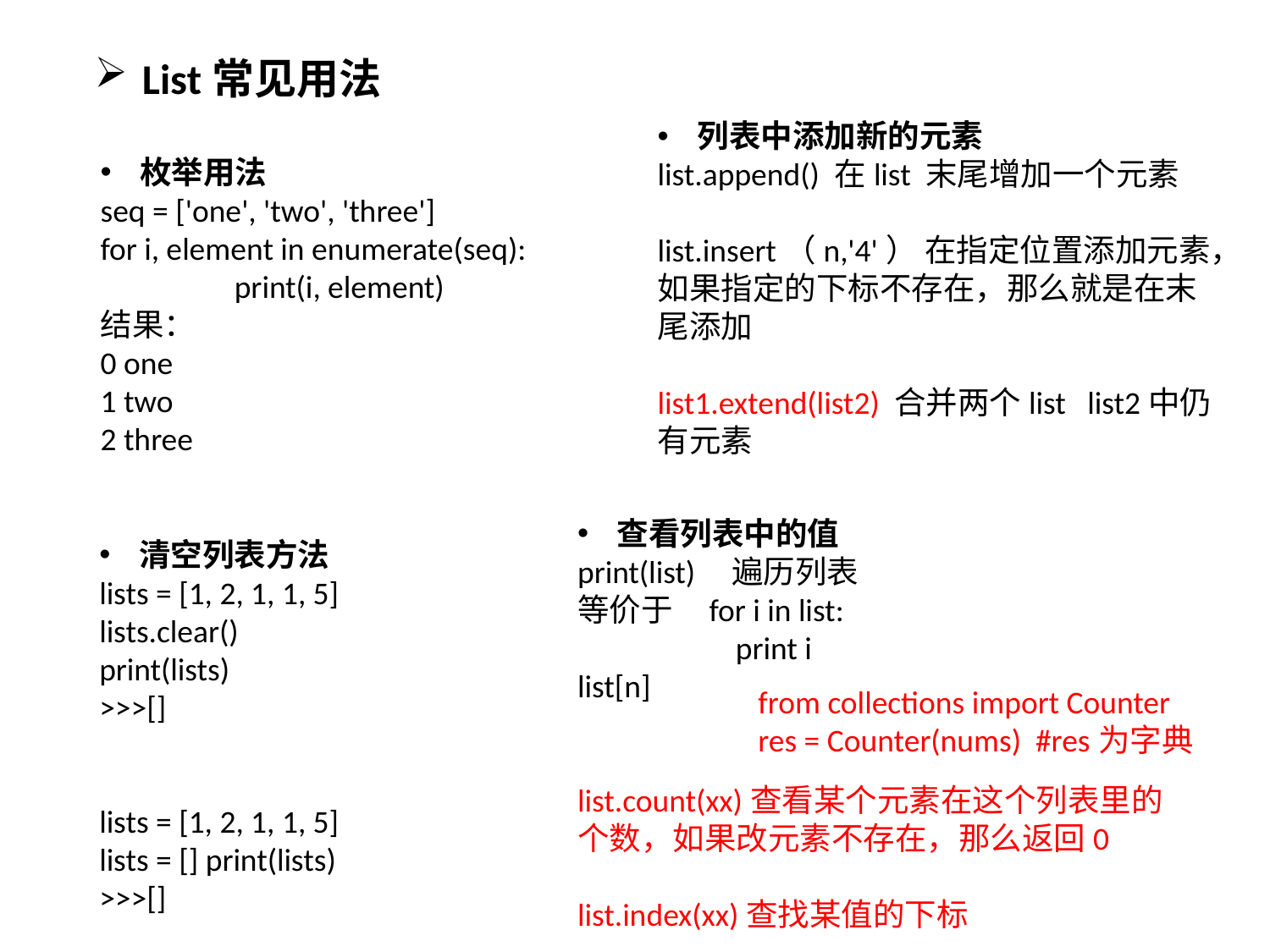

List常见用法
列表中添加新的元素
list.append() 在list 末尾增加一个元素

list.insert（n,'4'） 在指定位置添加元素，如果指定的下标不存在，那么就是在末尾添加

list1.extend(list2) 合并两个list   list2中仍有元素

枚举用法
seq = ['one', 'two', 'three']
for i, element in enumerate(seq):
	 print(i, element)
结果：
0 one
1 two
2 three
查看列表中的值
print(list)    遍历列表
等价于    for i in list:
                      print i
list[n]

list.count(xx)查看某个元素在这个列表里的个数，如果改元素不存在，那么返回0

list.index(xx)查找某值的下标
清空列表方法
lists = [1, 2, 1, 1, 5]
lists.clear()
print(lists)
>>>[]

lists = [1, 2, 1, 1, 5]
lists = [] print(lists)
>>>[]
from collections import Counter
res = Counter(nums)  #res为字典